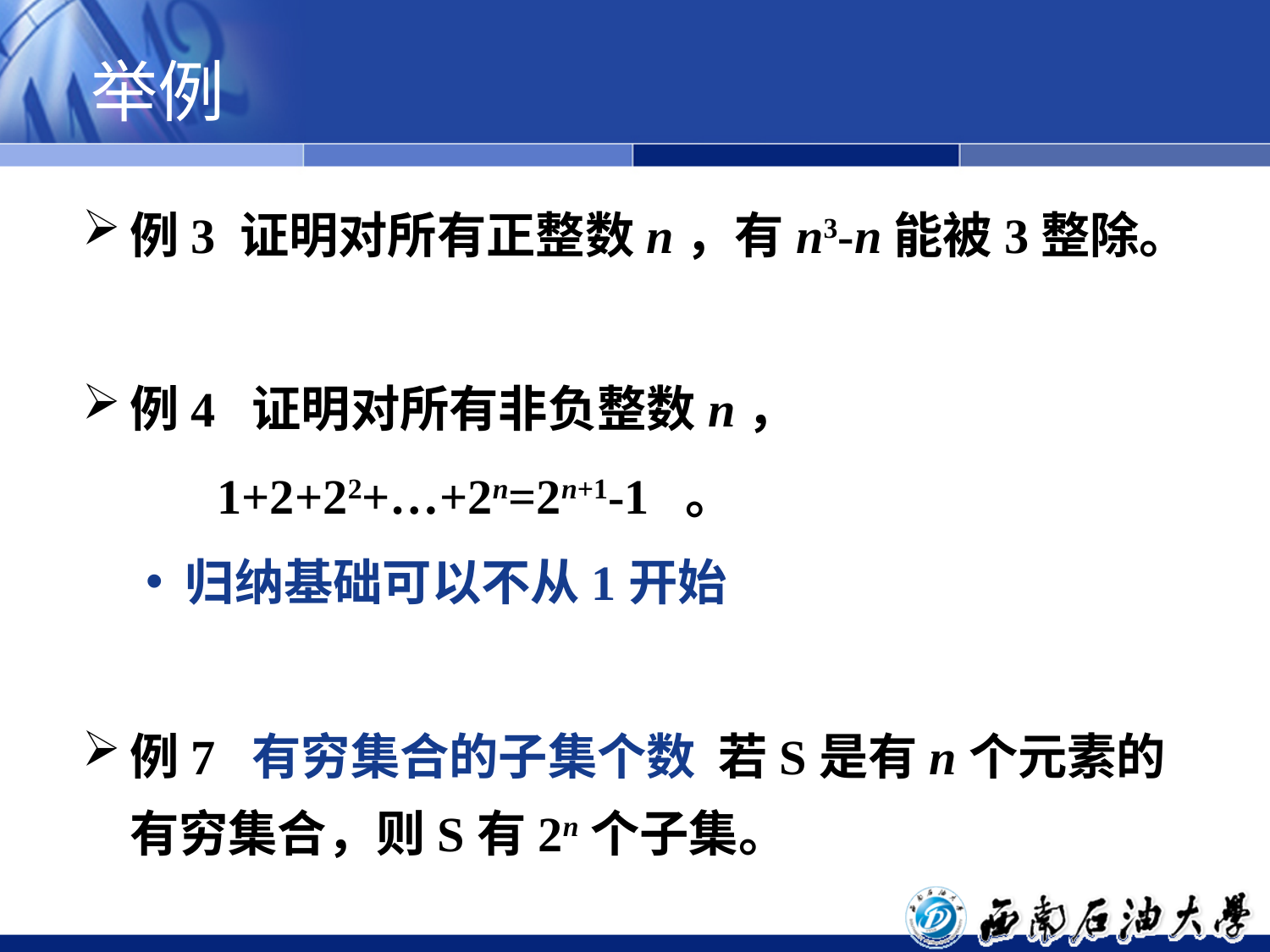

# 举例
例3 证明对所有正整数n，有n3-n能被3整除。

例4  证明对所有非负整数n，
           1+2+22+…+2n=2n+1-1  。
归纳基础可以不从1开始

例7  有穷集合的子集个数  若S是有n个元素的有穷集合，则S有2n个子集。